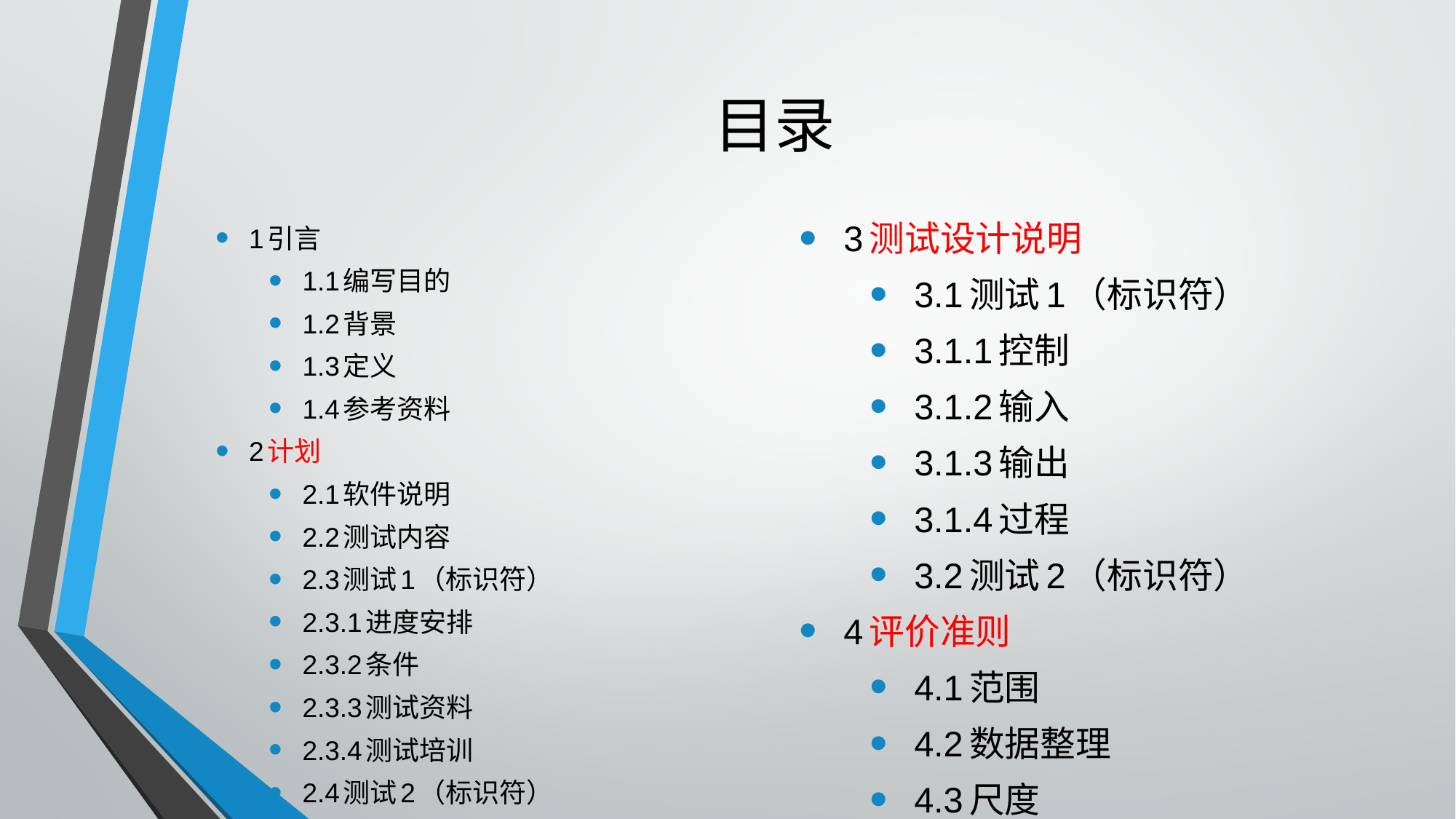

# 目录
1引言
1.1编写目的
1.2背景
1.3定义
1.4参考资料
2计划
2.1软件说明
2.2测试内容
2.3测试1（标识符）
2.3.1进度安排
2.3.2条件
2.3.3测试资料
2.3.4测试培训
2.4测试2（标识符）
3测试设计说明
3.1测试1（标识符）
3.1.1控制
3.1.2输入
3.1.3输出
3.1.4过程
3.2测试2（标识符）
4评价准则
4.1范围
4.2数据整理
4.3尺度